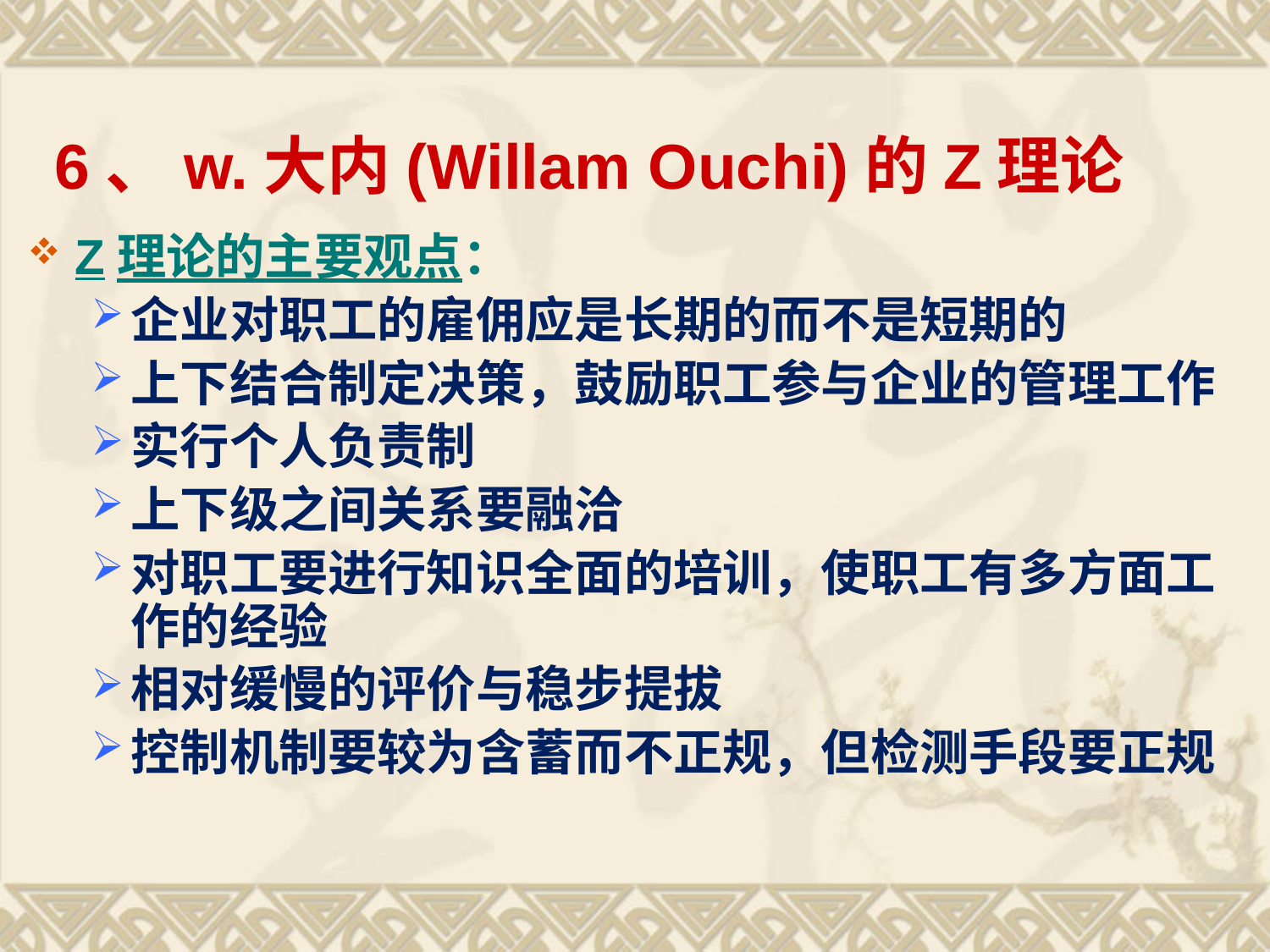

# 6、w.大内(Willam Ouchi)的Z理论
Z理论的主要观点：
企业对职工的雇佣应是长期的而不是短期的
上下结合制定决策，鼓励职工参与企业的管理工作
实行个人负责制
上下级之间关系要融洽
对职工要进行知识全面的培训，使职工有多方面工作的经验
相对缓慢的评价与稳步提拔
控制机制要较为含蓄而不正规，但检测手段要正规